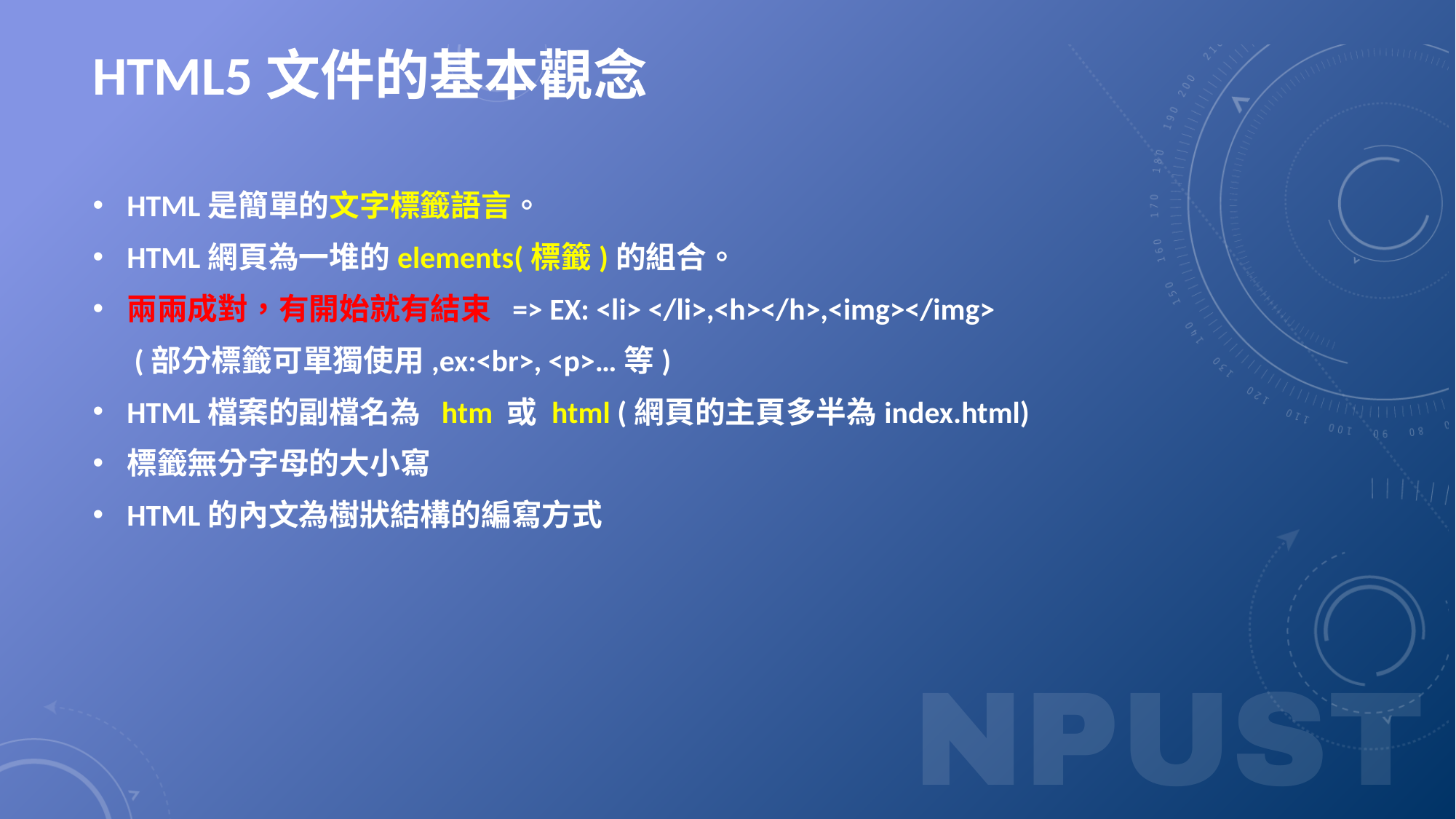

# HTML5文件的基本觀念
HTML是簡單的文字標籤語言。
HTML網頁為一堆的elements(標籤)的組合。
兩兩成對，有開始就有結束  => EX: <li> </li>,<h></h>,<img></img>
      (部分標籤可單獨使用,ex:<br>, <p>…等)
HTML檔案的副檔名為  htm 或 html (網頁的主頁多半為index.html)
標籤無分字母的大小寫
HTML的內文為樹狀結構的編寫方式

21